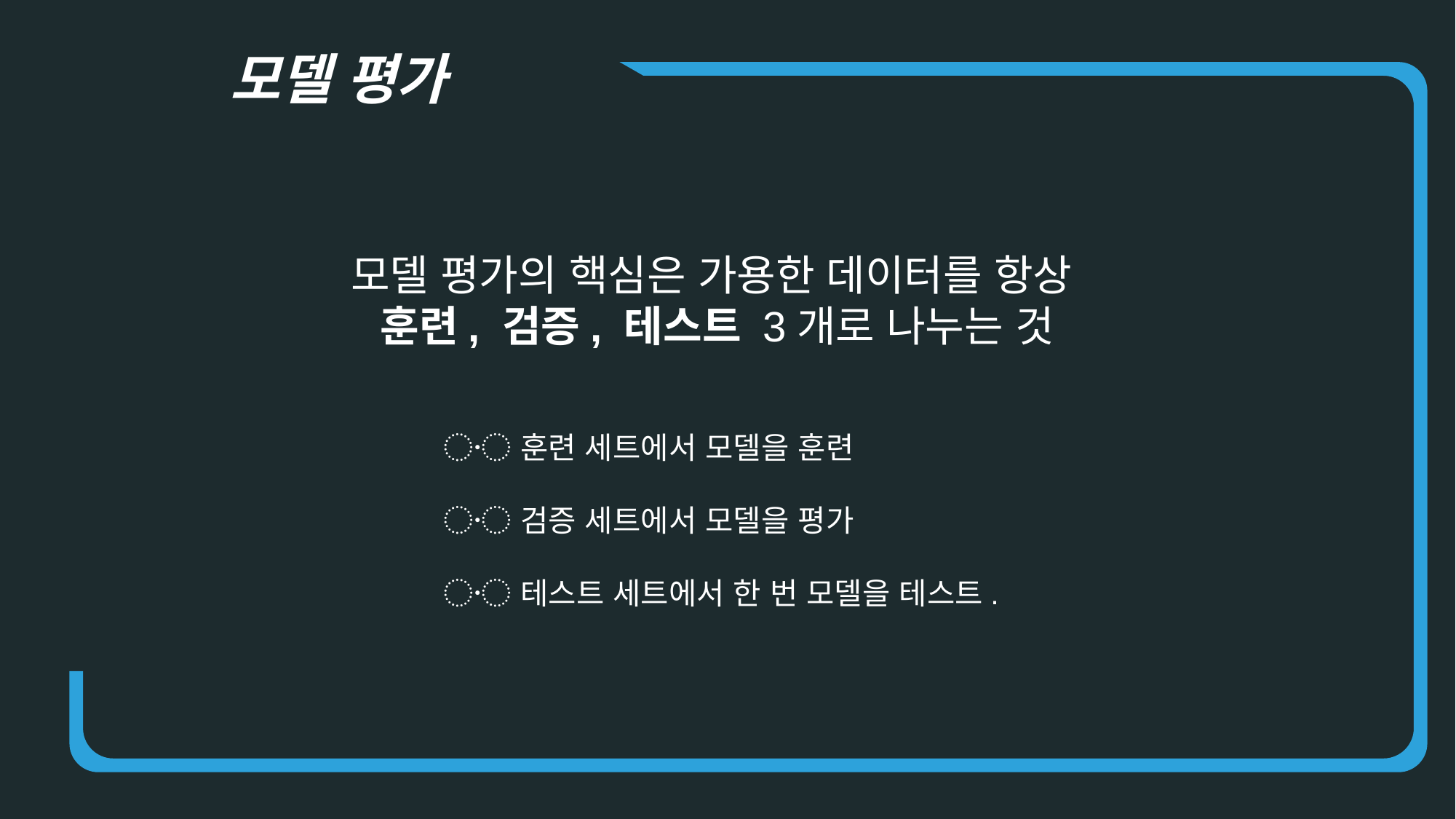

모델 평가

모델 평가의 핵심은 가용한 데이터를 항상
훈련, 검증, 테스트 3개로 나누는 것
〮 훈련 세트에서 모델을 훈련

〮 검증 세트에서 모델을 평가

〮 테스트 세트에서 한 번 모델을 테스트.